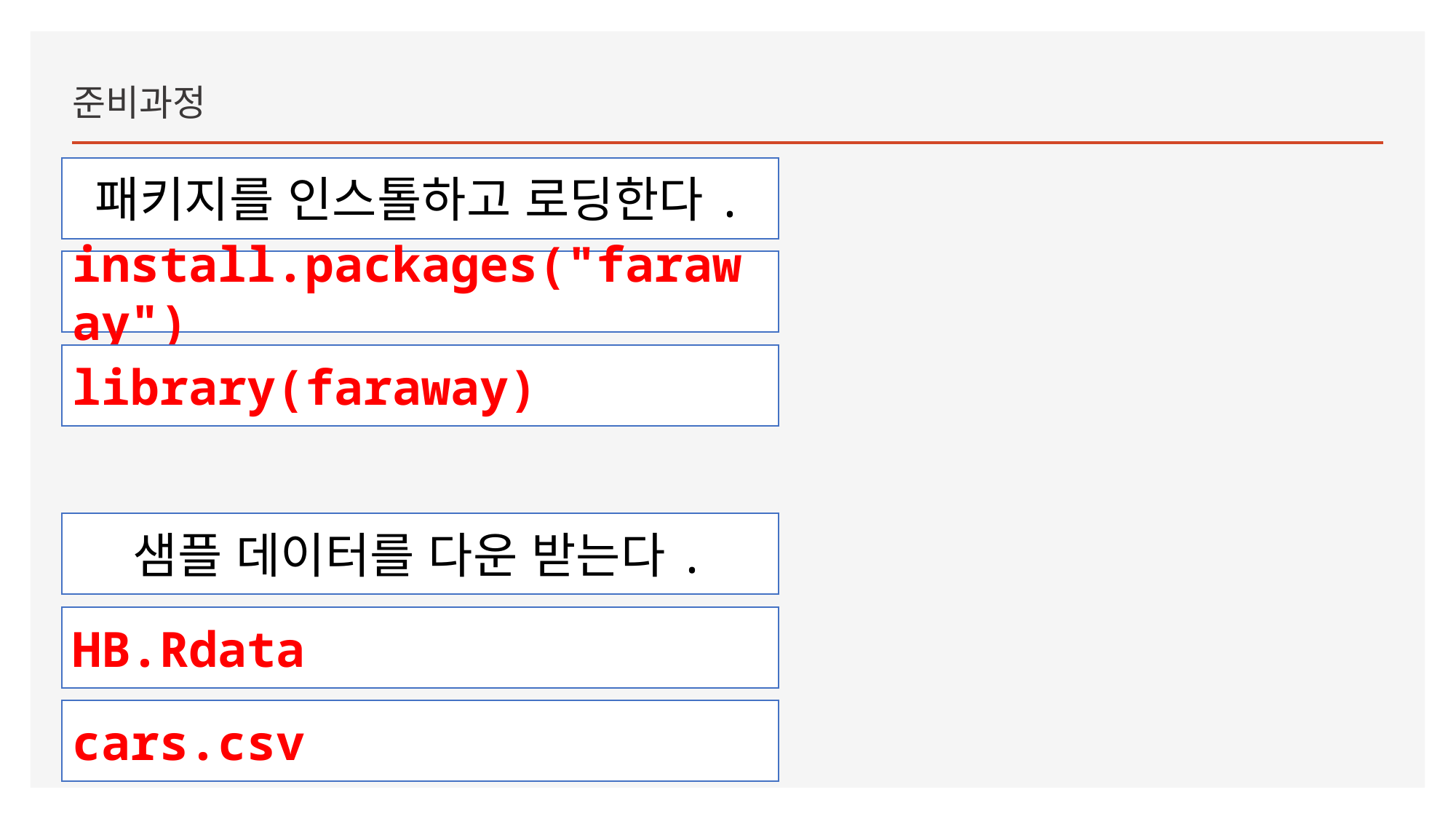

준비과정
패키지를 인스톨하고 로딩한다.
install.packages("faraway")
library(faraway)
샘플 데이터를 다운 받는다.
HB.Rdata
cars.csv